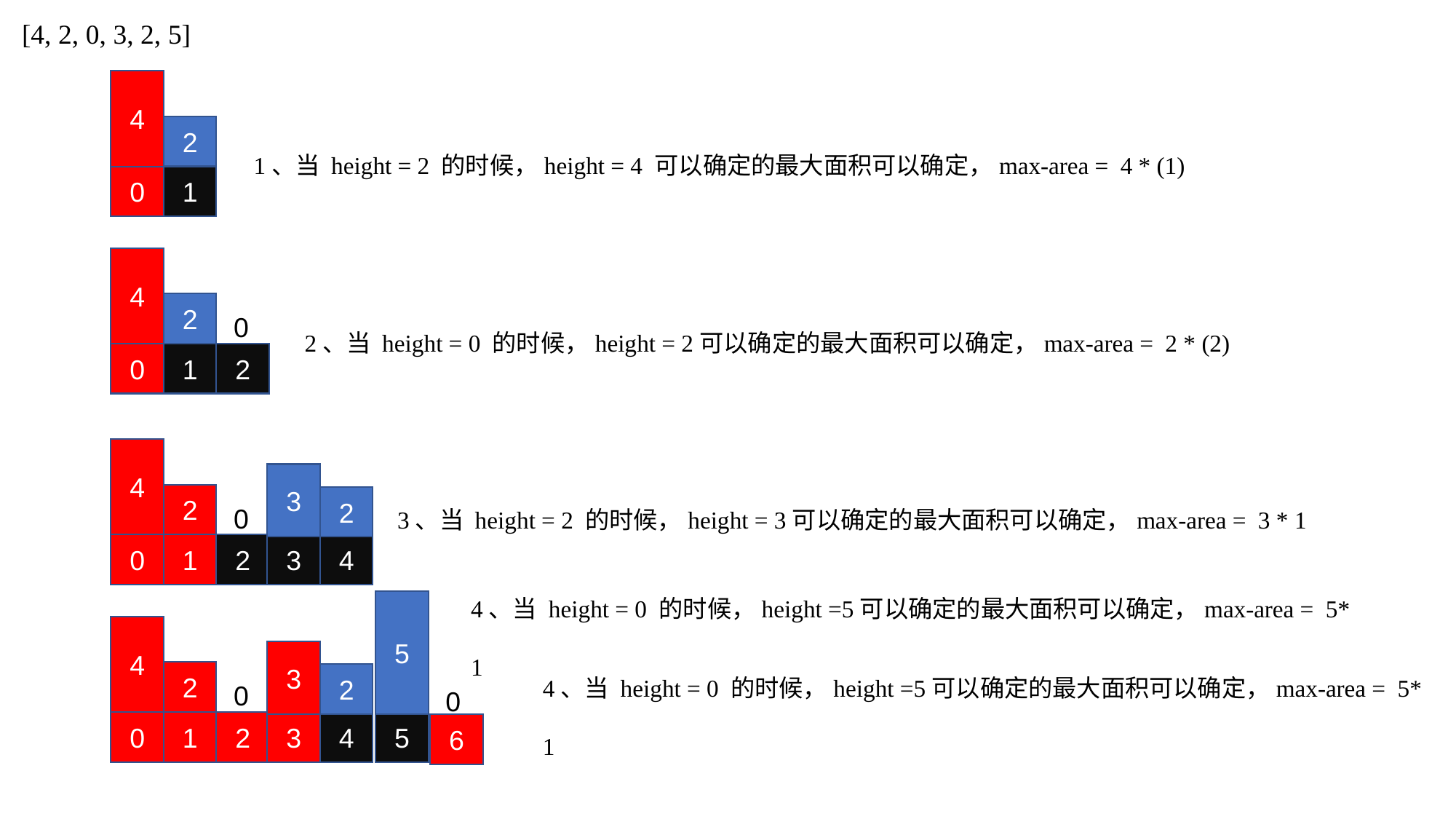

[4, 2, 0, 3, 2, 5]
4
1、当 height = 2 的时候，height = 4 可以确定的最大面积可以确定，max-area =  4 * (1)
2
0
1
4
2
2、当 height = 0 的时候，height = 2可以确定的最大面积可以确定，max-area =  2 * (2)
0
0
1
0
2
4
3
3、当 height = 2 的时候，height = 3可以确定的最大面积可以确定，max-area =  3 * 1
2
2
0
0
1
0
2
0
3
0
4
4、当 height = 0 的时候，height =5可以确定的最大面积可以确定，max-area =  5* 1
5
4
4、当 height = 0 的时候，height =5可以确定的最大面积可以确定，max-area =  5* 1
3
2
2
0
0
0
1
0
2
0
3
0
4
0
5
6
0